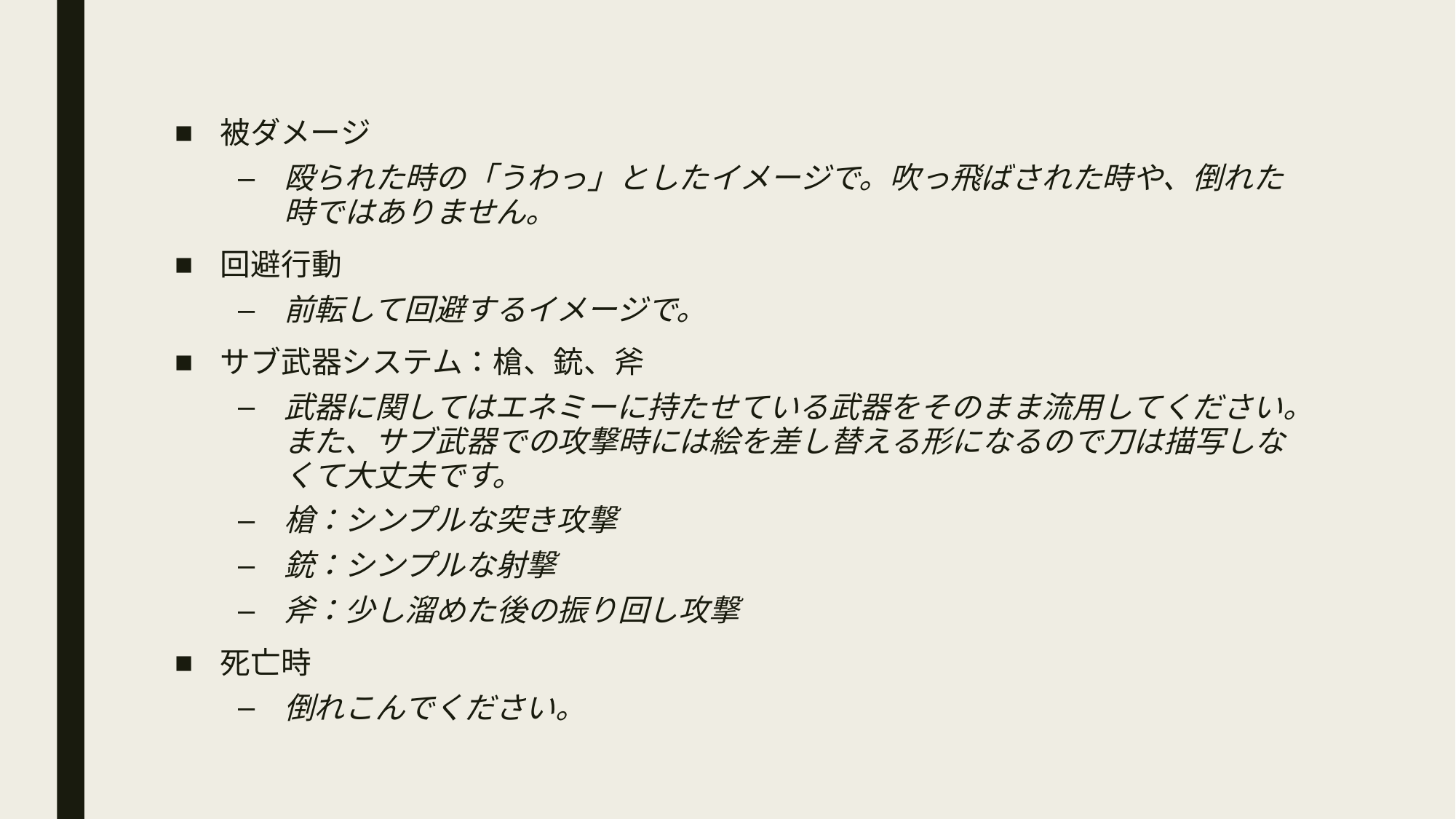

被ダメージ
殴られた時の「うわっ」としたイメージで。吹っ飛ばされた時や、倒れた時ではありません。
回避行動
前転して回避するイメージで。
サブ武器システム：槍、銃、斧
武器に関してはエネミーに持たせている武器をそのまま流用してください。また、サブ武器での攻撃時には絵を差し替える形になるので刀は描写しなくて大丈夫です。
槍：シンプルな突き攻撃
銃：シンプルな射撃
斧：少し溜めた後の振り回し攻撃
死亡時
倒れこんでください。